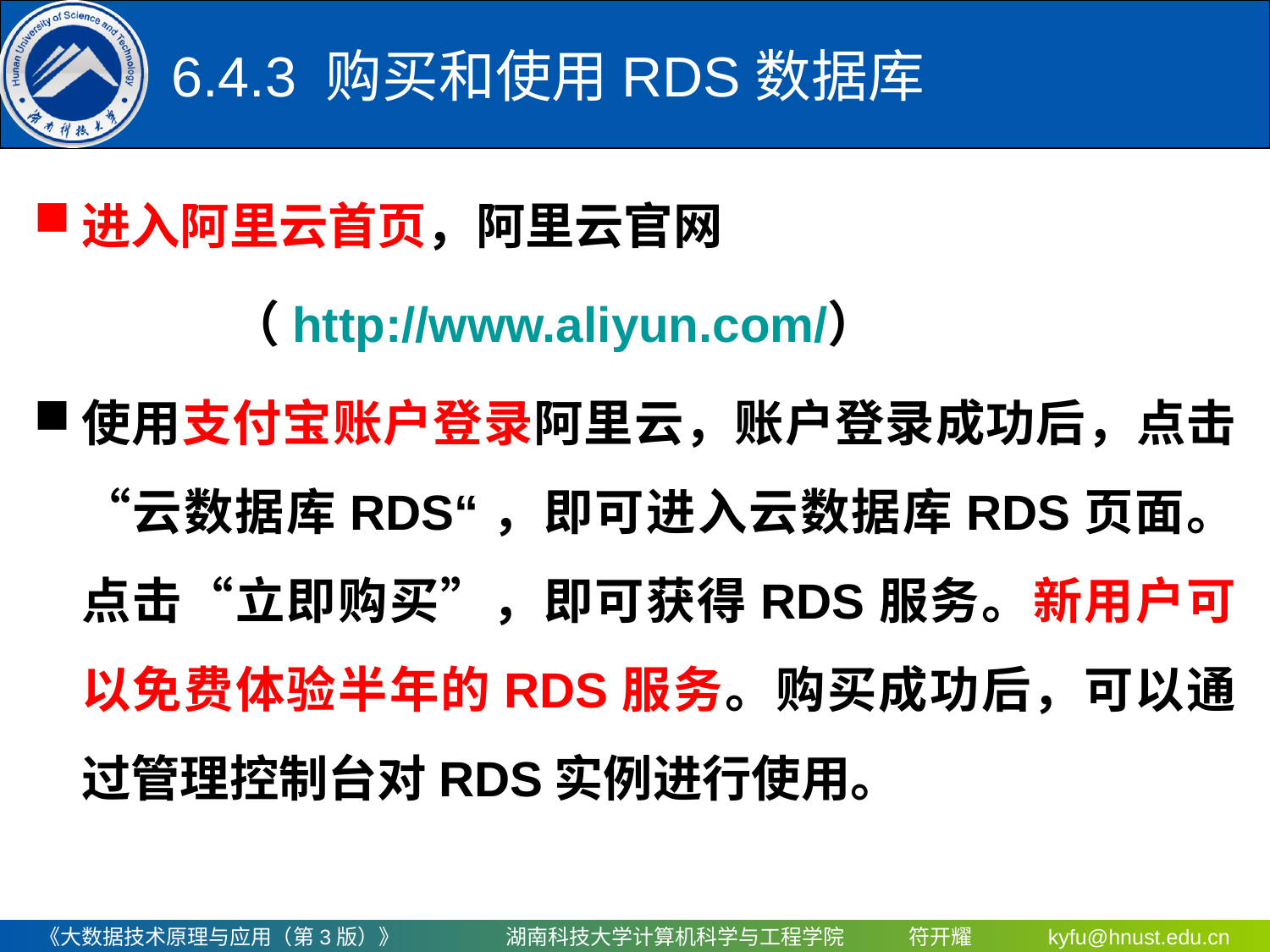

6.4.3 购买和使用RDS数据库
进入阿里云首页，阿里云官网
　　　　（http://www.aliyun.com/）
使用支付宝账户登录阿里云，账户登录成功后，点击“云数据库RDS“，即可进入云数据库RDS页面。点击“立即购买”，即可获得RDS服务。新用户可以免费体验半年的RDS服务。购买成功后，可以通过管理控制台对RDS实例进行使用。